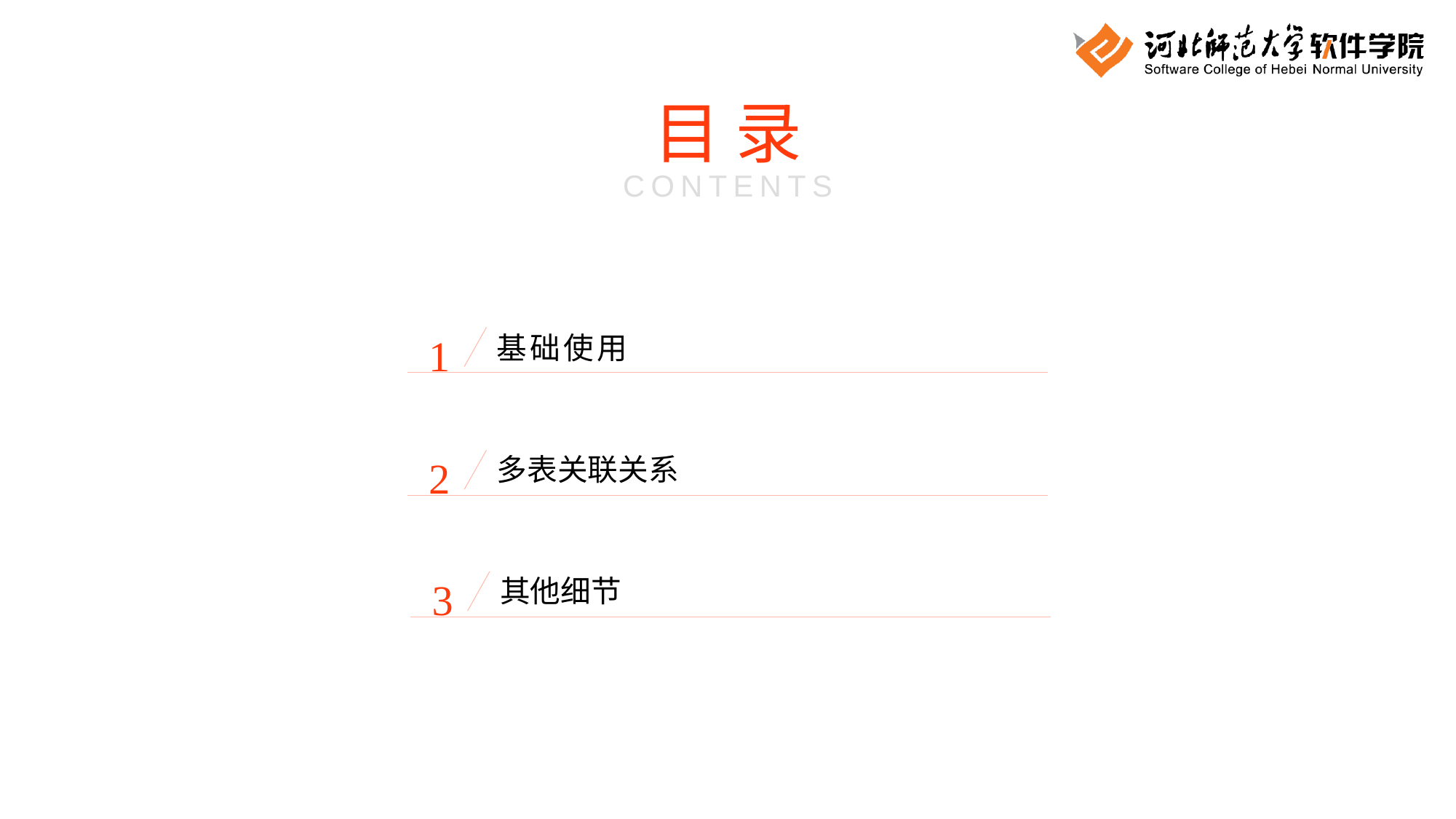

目 录
CONTENTS
1
基础使用
2
多表关联关系
3
其他细节